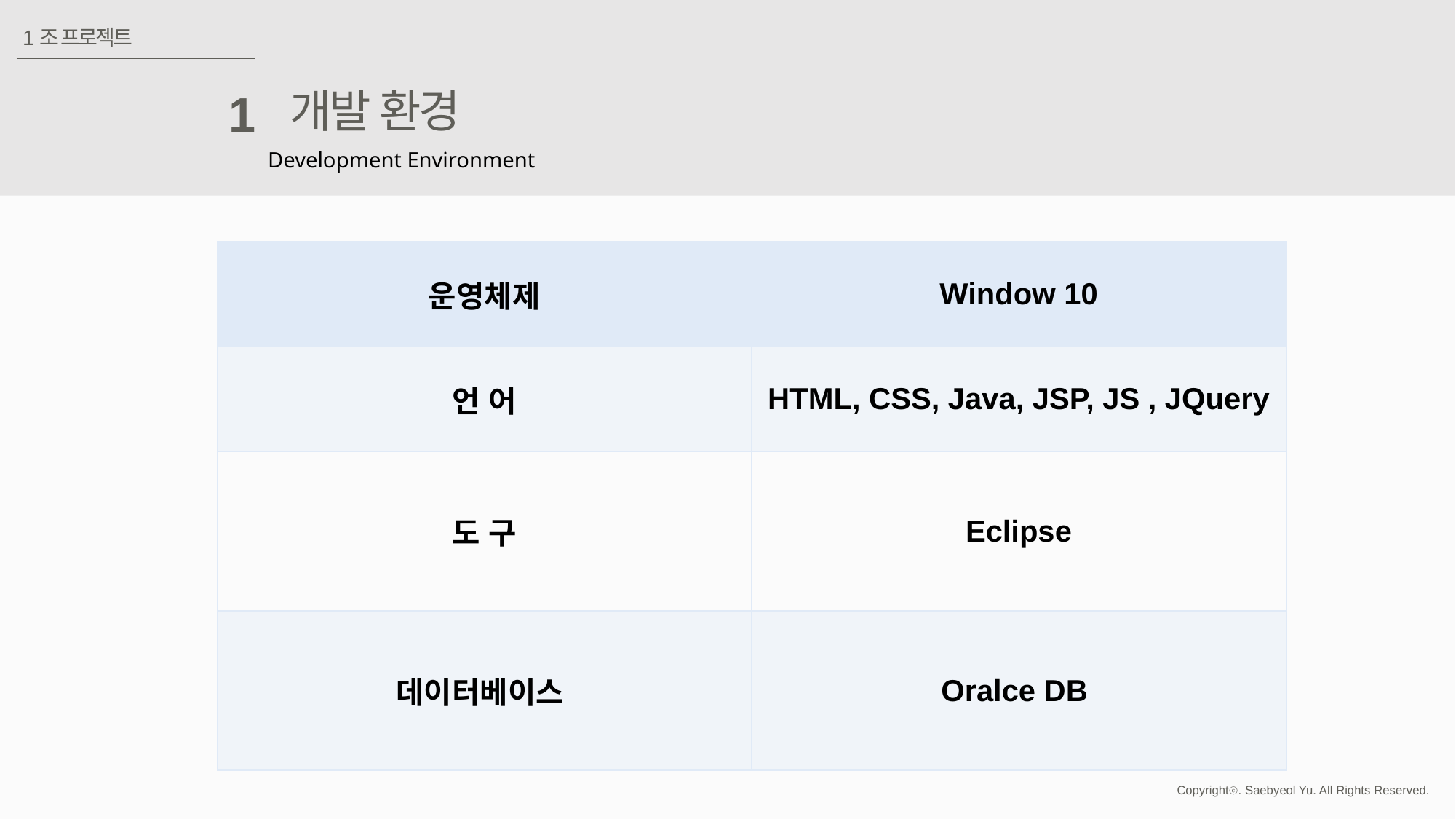

1조 프로젝트
개발 환경
1
Development Environment
| 운영체제 | Window 10 |
| --- | --- |
| 언 어 | HTML, CSS, Java, JSP, JS , JQuery |
| 도 구 | Eclipse |
| 데이터베이스 | Oralce DB |